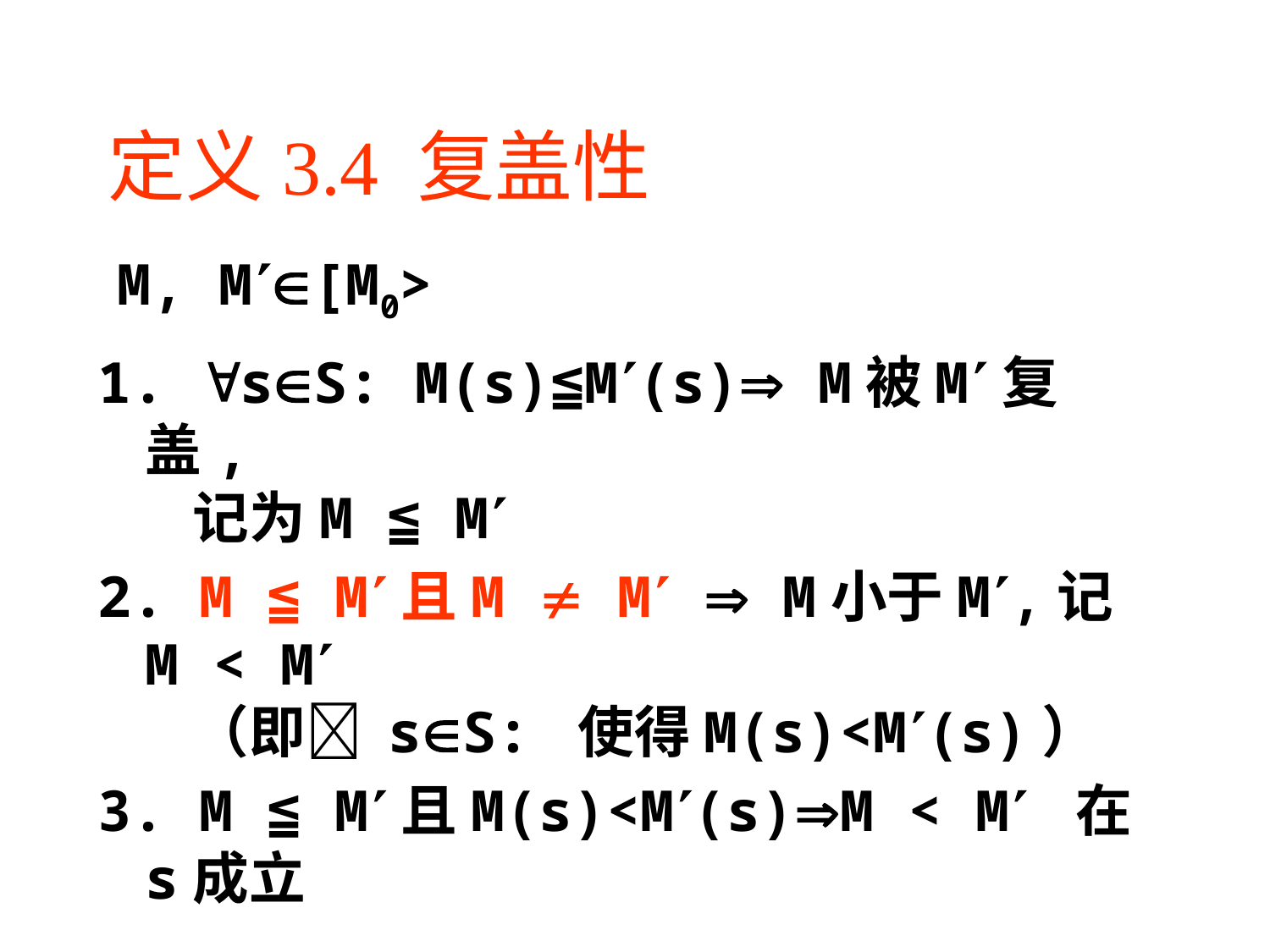

# 定义3.4 复盖性
M, M′∈[M0>
1. ∀s∈S: M(s)≦M′(s)⇒ M被M′复盖,
 记为M ≦ M′
2. M ≦ M′且M ≠ M′ ⇒ M小于M′,记M < M′
 （即∃ s∈S: 使得M(s)<M′(s)）
3. M ≦ M′且M(s)<M′(s)⇒M < M′ 在s成立